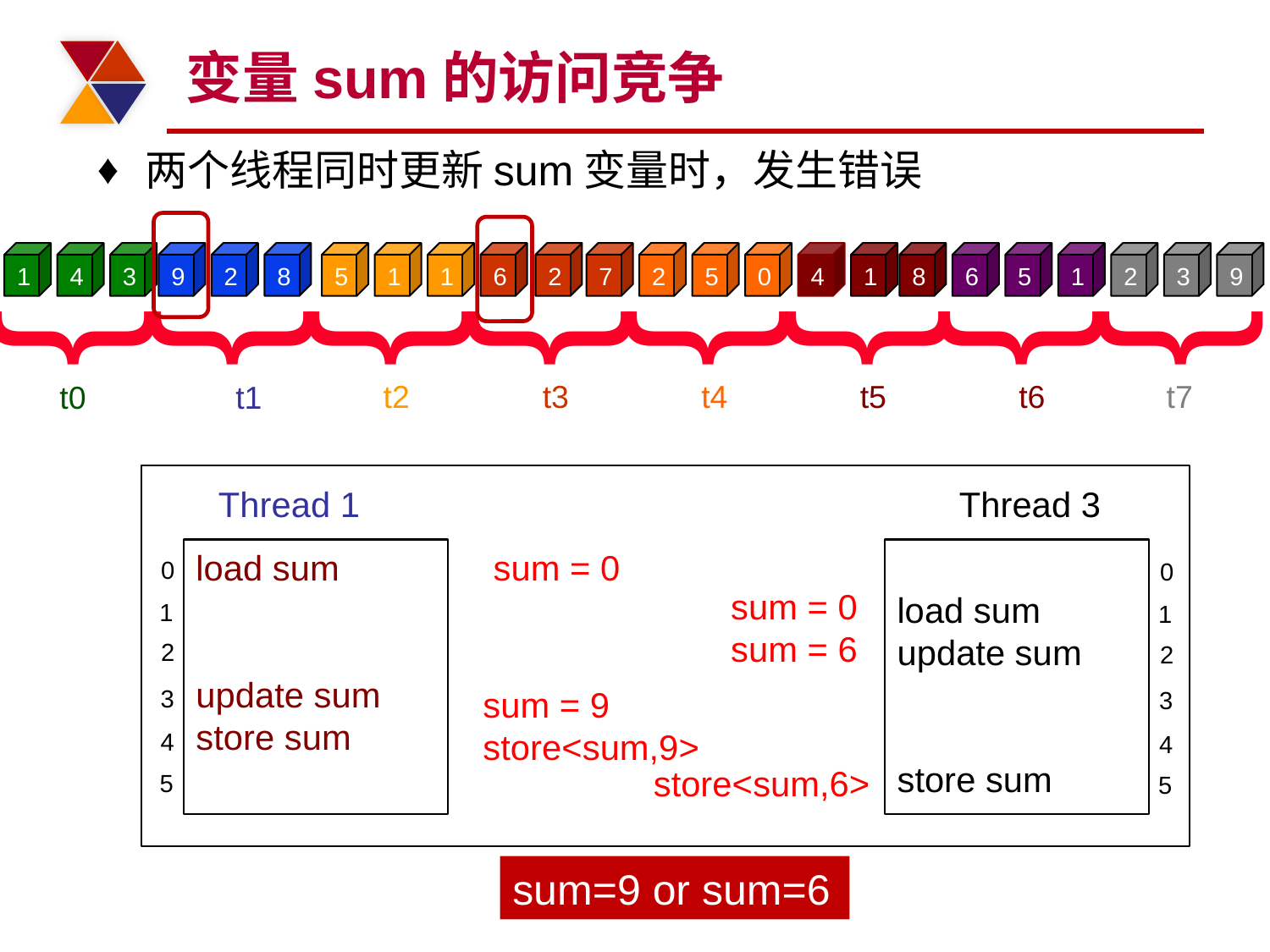

# 变量sum的访问竞争
两个线程同时更新sum变量时，发生错误

{
{
{
{
{
{
{
{
1
4
34
9
2
84
5
1
14
6
2
7
2
5
04
4
1
84
6
5
14
2
3
94
t2
t3
t4
t5
t6
t7
t0
t1

Thread 1
Thread 3
load sum

update sum
store sum
sum = 0
sum = 0
sum = 6
sum = 9
store<sum,9>
store<sum,6>

load sum
update sum

store sum
0
0
1
1
2
2
3
3
4
4
5
5
sum=9 or sum=6